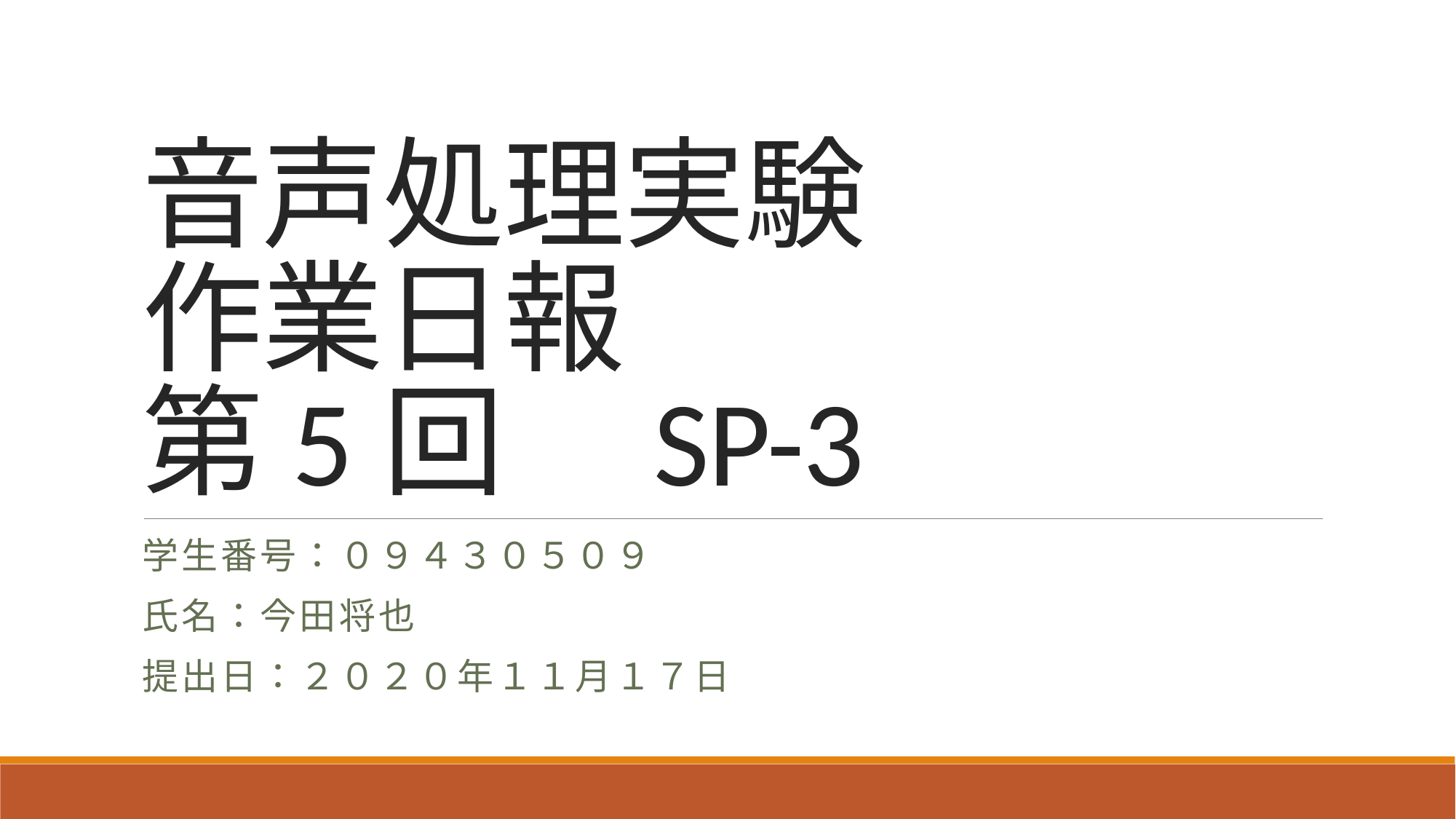

# 音声処理実験 作業日報 第5回　SP-3
学生番号：０９４３０５０９
氏名：今田将也
提出日：２０２０年１１月１７日